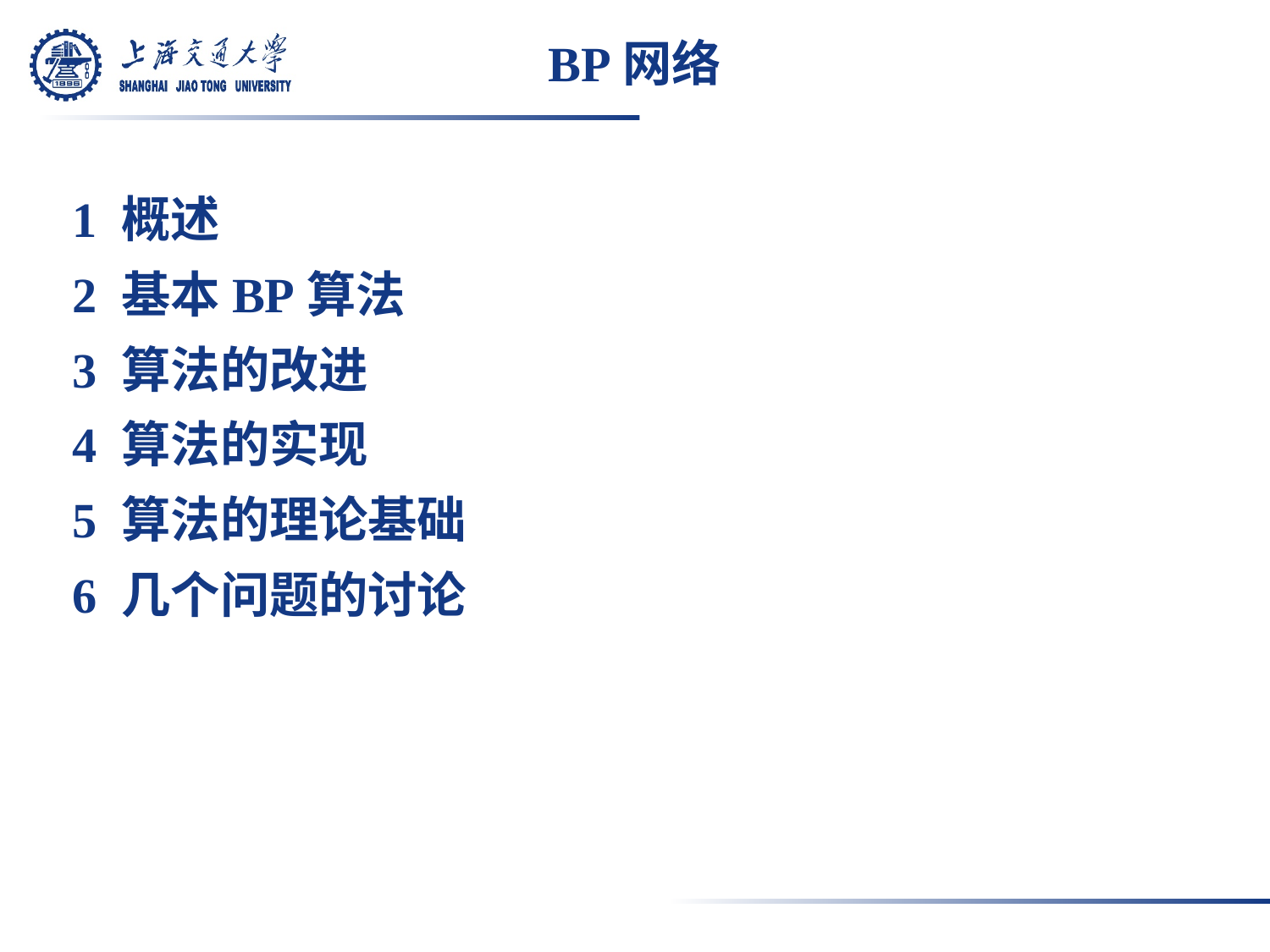

# BP网络
1 概述
2 基本BP算法
3 算法的改进
4 算法的实现
5 算法的理论基础
6 几个问题的讨论